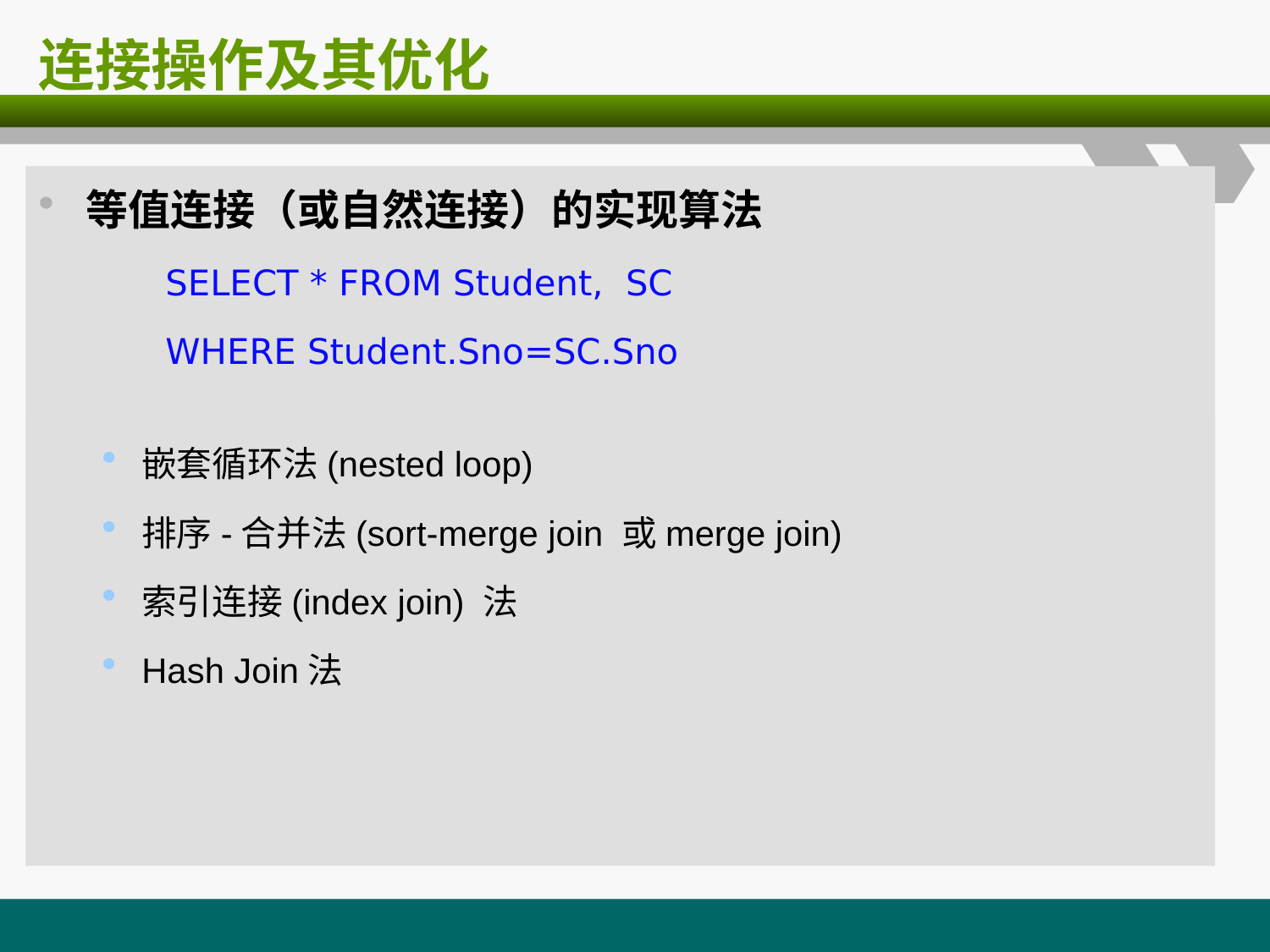

# 连接操作及其优化
等值连接（或自然连接）的实现算法
	SELECT * FROM Student,  SC
	WHERE Student.Sno=SC.Sno
嵌套循环法(nested loop)
排序-合并法(sort-merge join 或merge join)
索引连接(index join) 法
Hash Join法